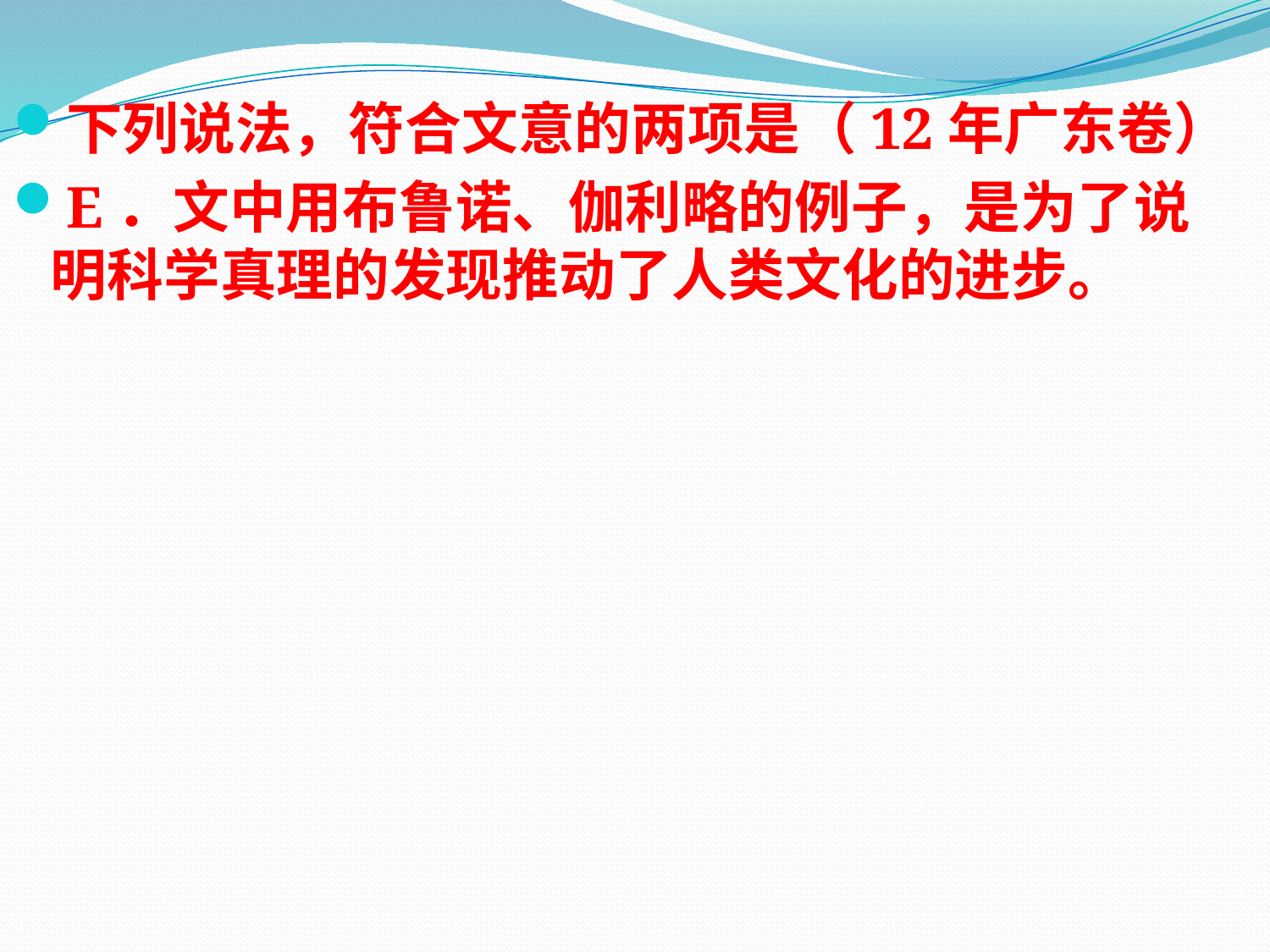

下列说法，符合文意的两项是（12年广东卷）
E．文中用布鲁诺、伽利略的例子，是为了说明科学真理的发现推动了人类文化的进步。